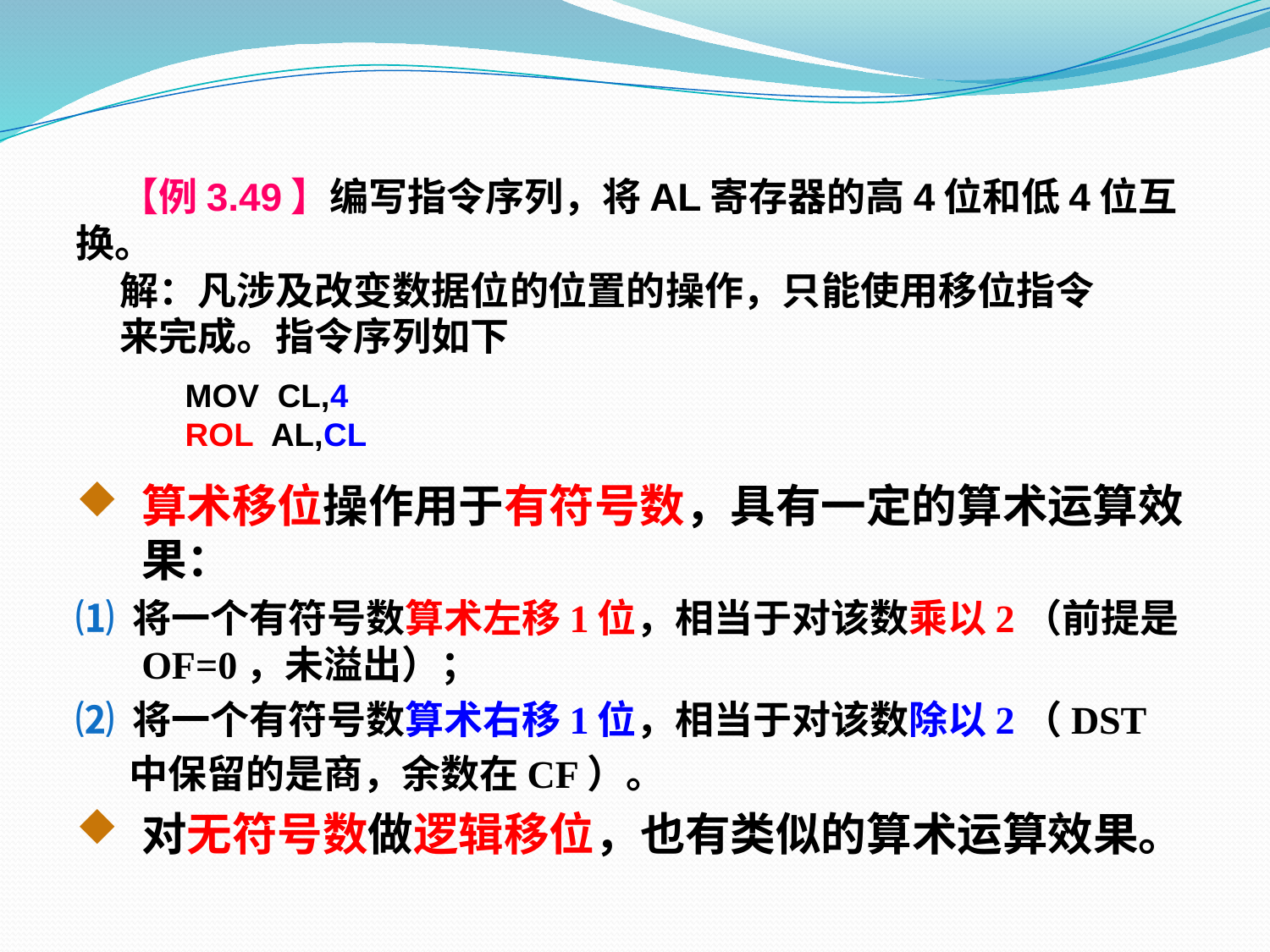

【例3.49】编写指令序列，将AL寄存器的高4位和低4位互换。
    解：凡涉及改变数据位的位置的操作，只能使用移位指令
    来完成。指令序列如下

            MOV  CL,4
            ROL  AL,CL

算术移位操作用于有符号数，具有一定的算术运算效果：
⑴ 将一个有符号数算术左移1位，相当于对该数乘以2（前提是OF=0，未溢出）；
⑵ 将一个有符号数算术右移1位，相当于对该数除以2（DST
     中保留的是商，余数在CF）。
对无符号数做逻辑移位，也有类似的算术运算效果。